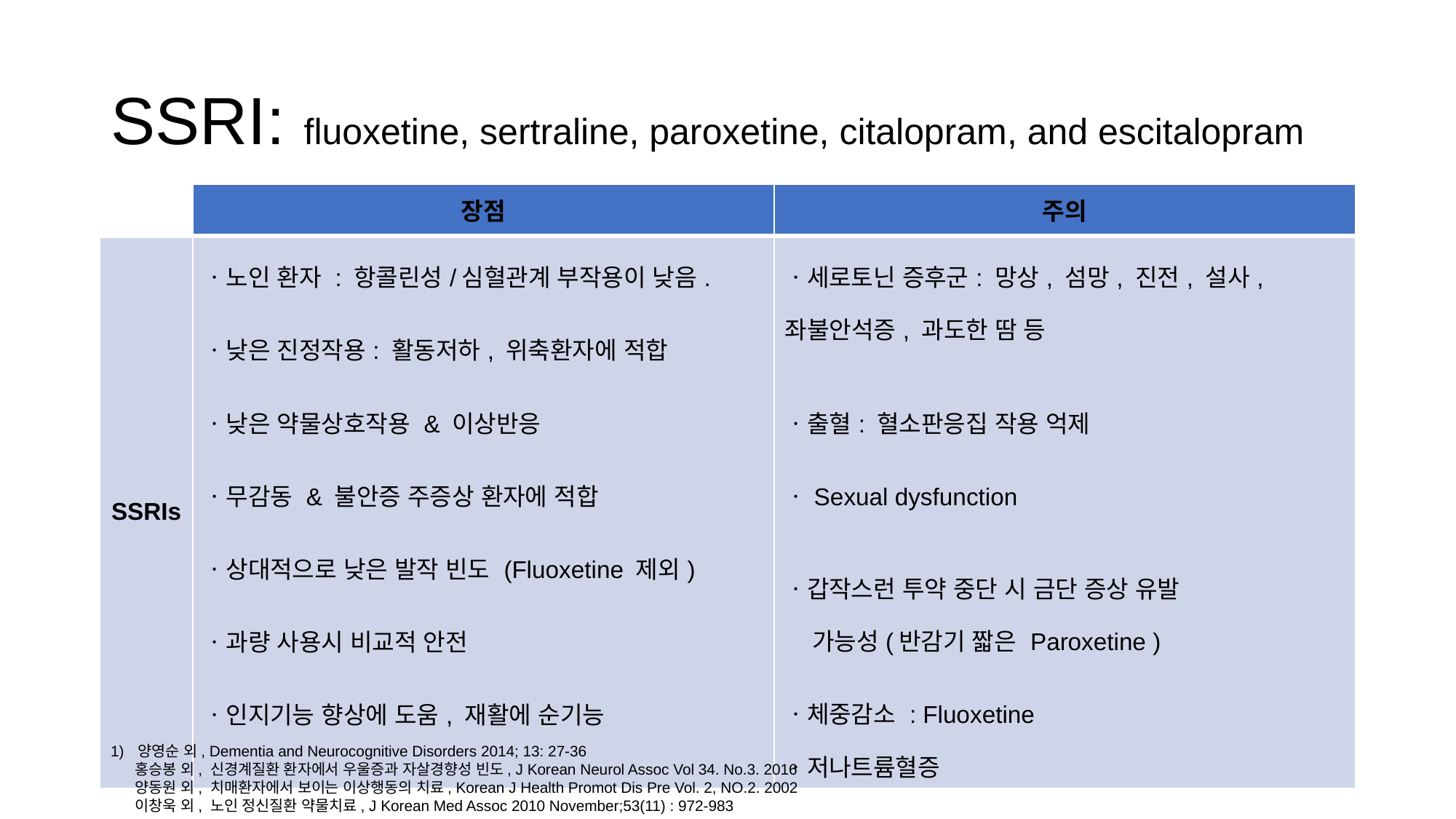

# SSRI: fluoxetine, sertraline, paroxetine, citalopram, and escitalopram
|  | 장점 | 주의 |
| --- | --- | --- |
| SSRIs | ㆍ노인 환자 : 항콜린성/심혈관계 부작용이 낮음. ㆍ낮은 진정작용: 활동저하, 위축환자에 적합 ㆍ낮은 약물상호작용 & 이상반응 ㆍ무감동 & 불안증 주증상 환자에 적합 ㆍ상대적으로 낮은 발작 빈도 (Fluoxetine 제외) ㆍ과량 사용시 비교적 안전 ㆍ인지기능 향상에 도움, 재활에 순기능 | ㆍ세로토닌 증후군: 망상, 섬망, 진전, 설사, 좌불안석증, 과도한 땀 등 ㆍ출혈: 혈소판응집 작용 억제 ㆍSexual dysfunction ㆍ갑작스런 투약 중단 시 금단 증상 유발 가능성(반감기 짧은 Paroxetine ) ㆍ체중감소 : Fluoxetine ㆍ저나트륨혈증 |
양영순 외, Dementia and Neurocognitive Disorders 2014; 13: 27-36
     홍승봉 외, 신경계질환 환자에서 우울증과 자살경향성 빈도, J Korean Neurol Assoc Vol 34. No.3. 2016
     양동원 외, 치매환자에서 보이는 이상행동의 치료, Korean J Health Promot Dis Pre Vol. 2, NO.2. 2002
     이창욱 외, 노인 정신질환 약물치료, J Korean Med Assoc 2010 November;53(11) : 972-983